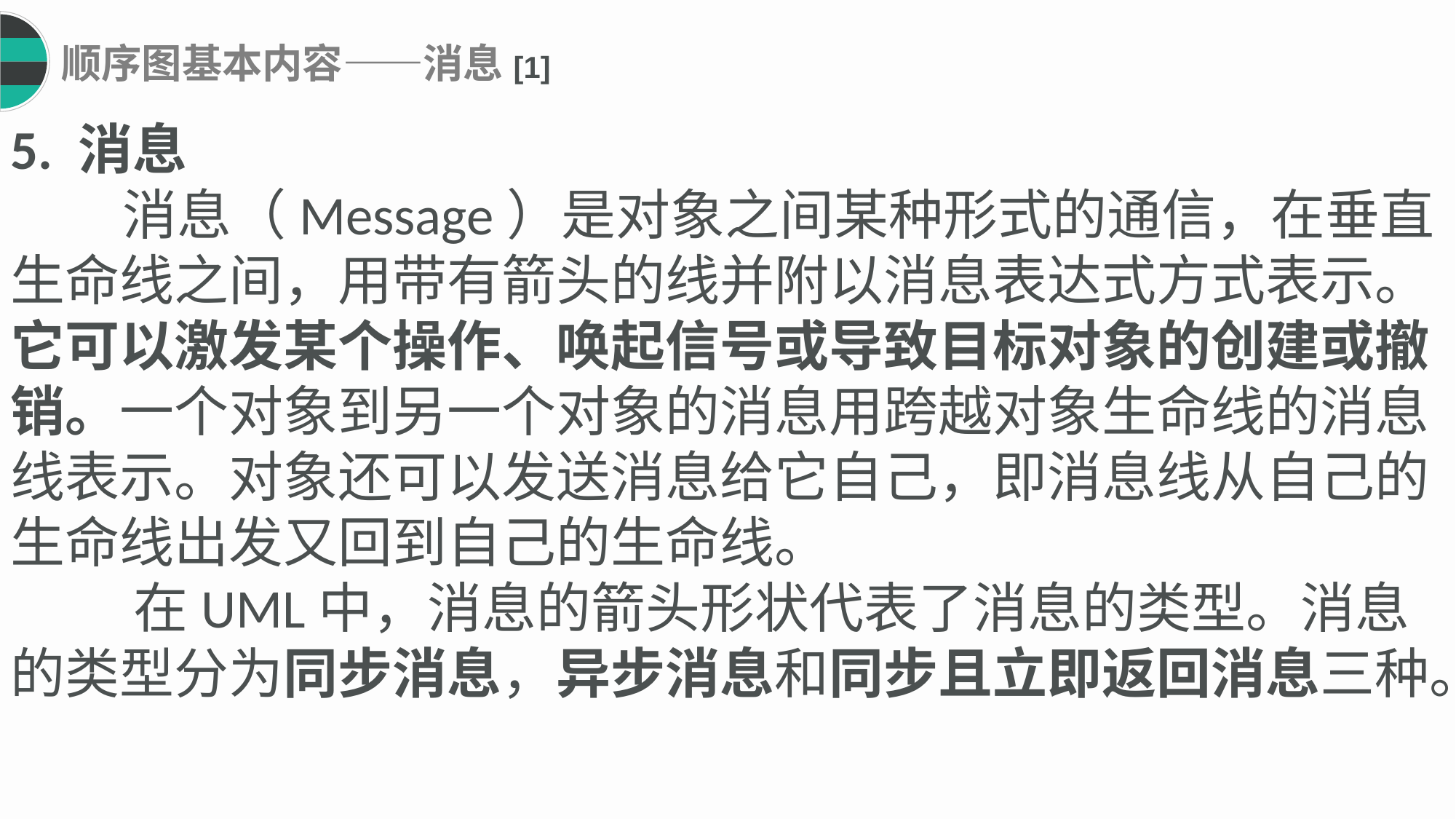

顺序图基本内容——消息[1]
5. 消息
                 消息（Message）是对象之间某种形式的通信，在垂直生命线之间，用带有箭头的线并附以消息表达式方式表示。它可以激发某个操作、唤起信号或导致目标对象的创建或撤销。一个对象到另一个对象的消息用跨越对象生命线的消息线表示。对象还可以发送消息给它自己，即消息线从自己的生命线出发又回到自己的生命线。
         在UML中，消息的箭头形状代表了消息的类型。消息的类型分为同步消息，异步消息和同步且立即返回消息三种。